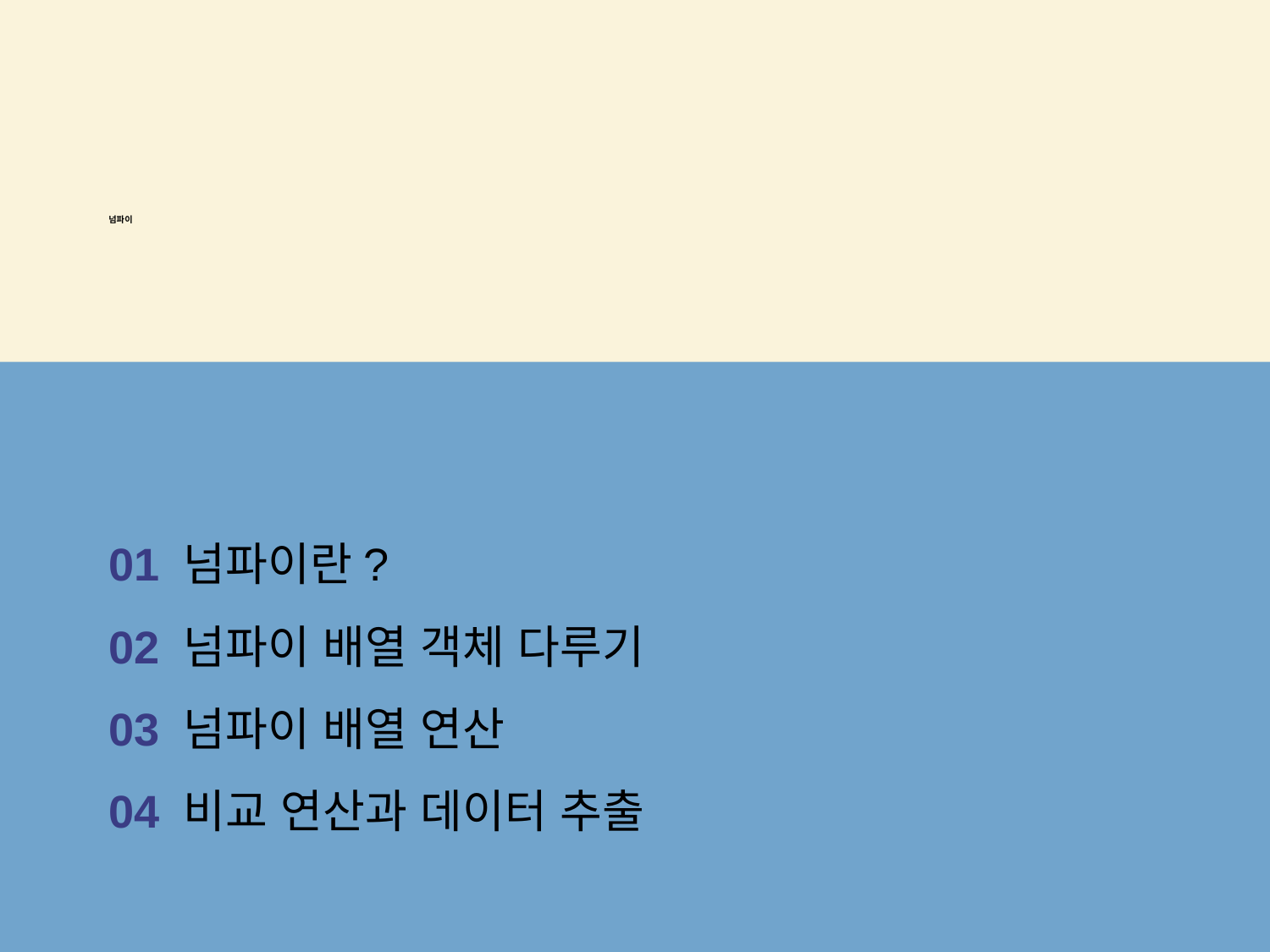

# 넘파이
01 넘파이란?
02 넘파이 배열 객체 다루기
03 넘파이 배열 연산
04 비교 연산과 데이터 추출